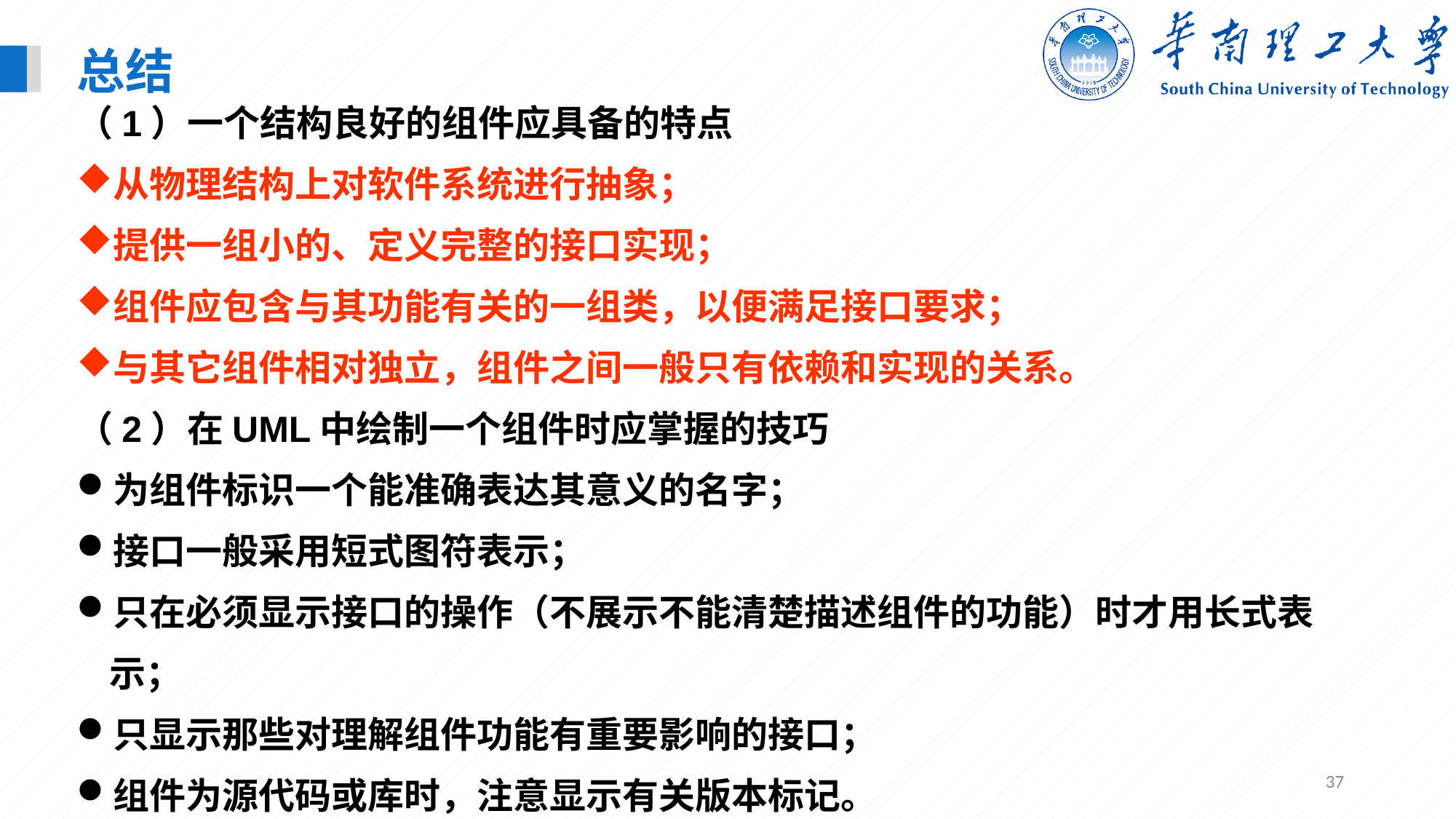

总结
（1）一个结构良好的组件应具备的特点
从物理结构上对软件系统进行抽象；
提供一组小的、定义完整的接口实现；
组件应包含与其功能有关的一组类，以便满足接口要求；
与其它组件相对独立，组件之间一般只有依赖和实现的关系。
（2）在UML中绘制一个组件时应掌握的技巧
为组件标识一个能准确表达其意义的名字；
接口一般采用短式图符表示；
只在必须显示接口的操作（不展示不能清楚描述组件的功能）时才用长式表示；
只显示那些对理解组件功能有重要影响的接口；
组件为源代码或库时，注意显示有关版本标记。
37